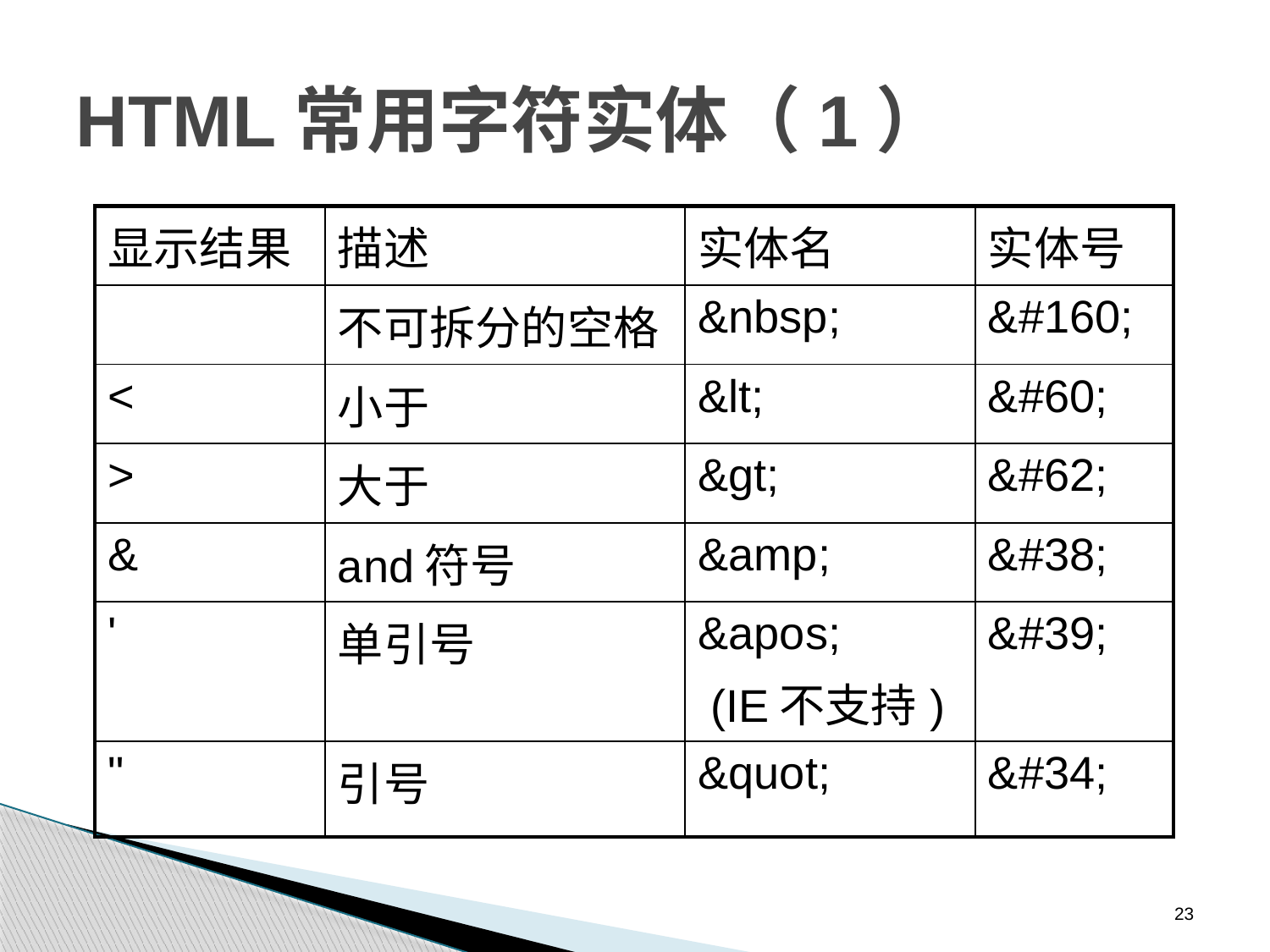

# HTML常用字符实体（1）
| 显示结果 | 描述 | 实体名 | 实体号 |
| --- | --- | --- | --- |
|  | 不可拆分的空格 | &nbsp; | &#160; |
| < | 小于 | &lt; | &#60; |
| > | 大于 | &gt; | &#62; |
| & | and符号 | &amp; | &#38; |
| ' | 单引号 | &apos; (IE不支持) | &#39; |
| " | 引号 | &quot; | &#34; |
23